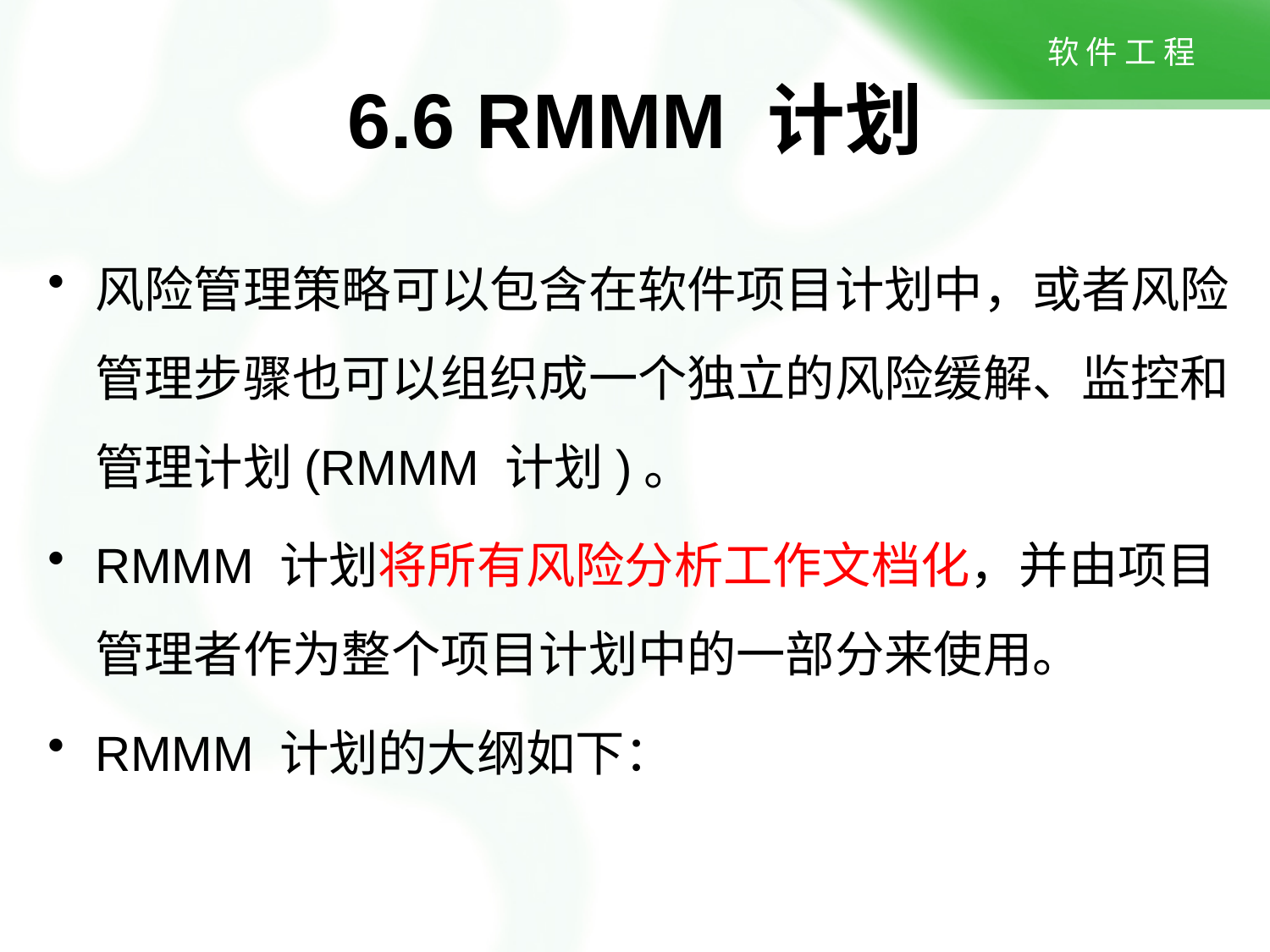

# 6.6 RMMM 计划
风险管理策略可以包含在软件项目计划中，或者风险管理步骤也可以组织成一个独立的风险缓解、监控和管理计划(RMMM 计划)。
RMMM 计划将所有风险分析工作文档化，并由项目管理者作为整个项目计划中的一部分来使用。
RMMM 计划的大纲如下：